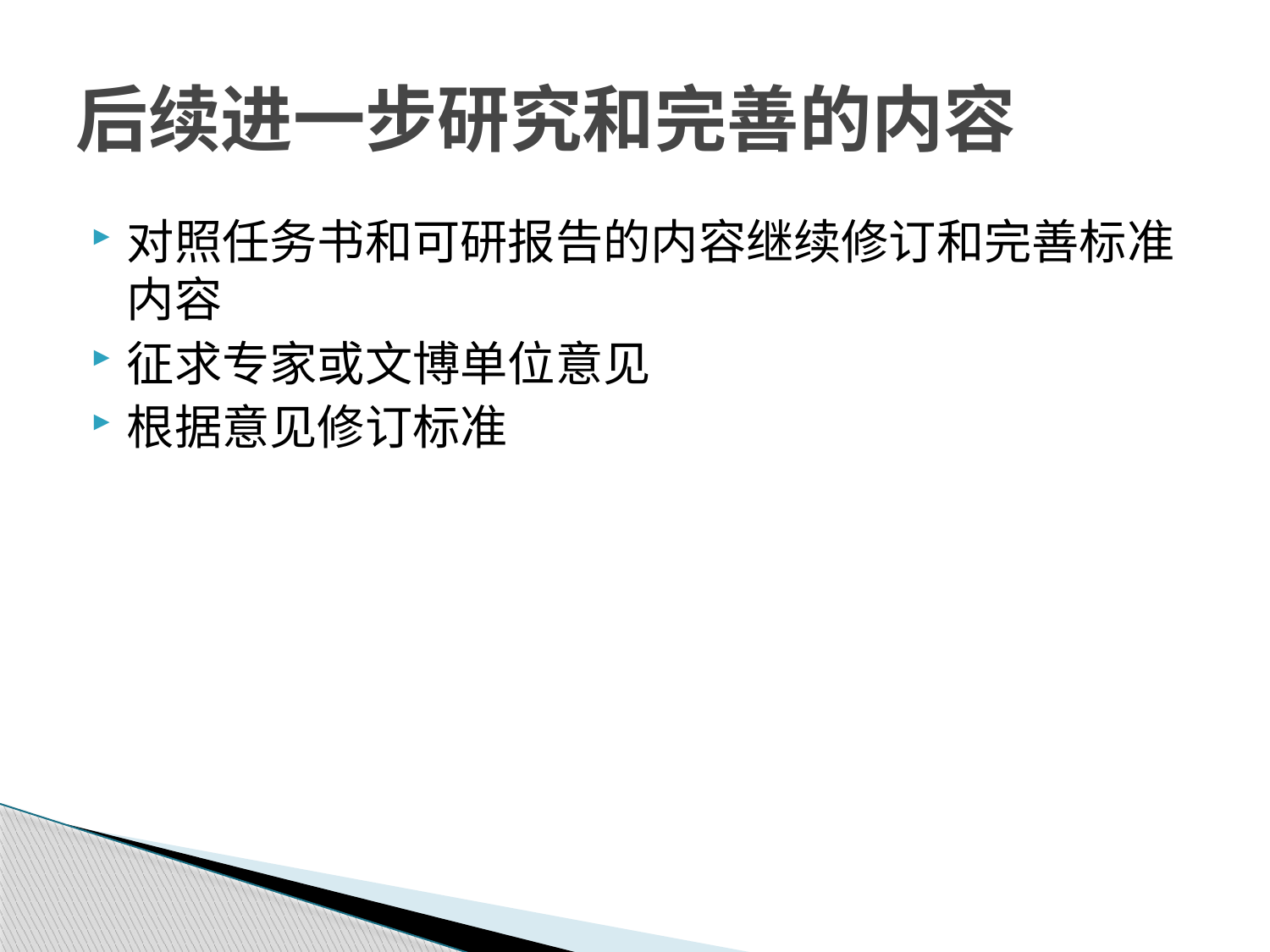

# 后续进一步研究和完善的内容
对照任务书和可研报告的内容继续修订和完善标准内容
征求专家或文博单位意见
根据意见修订标准